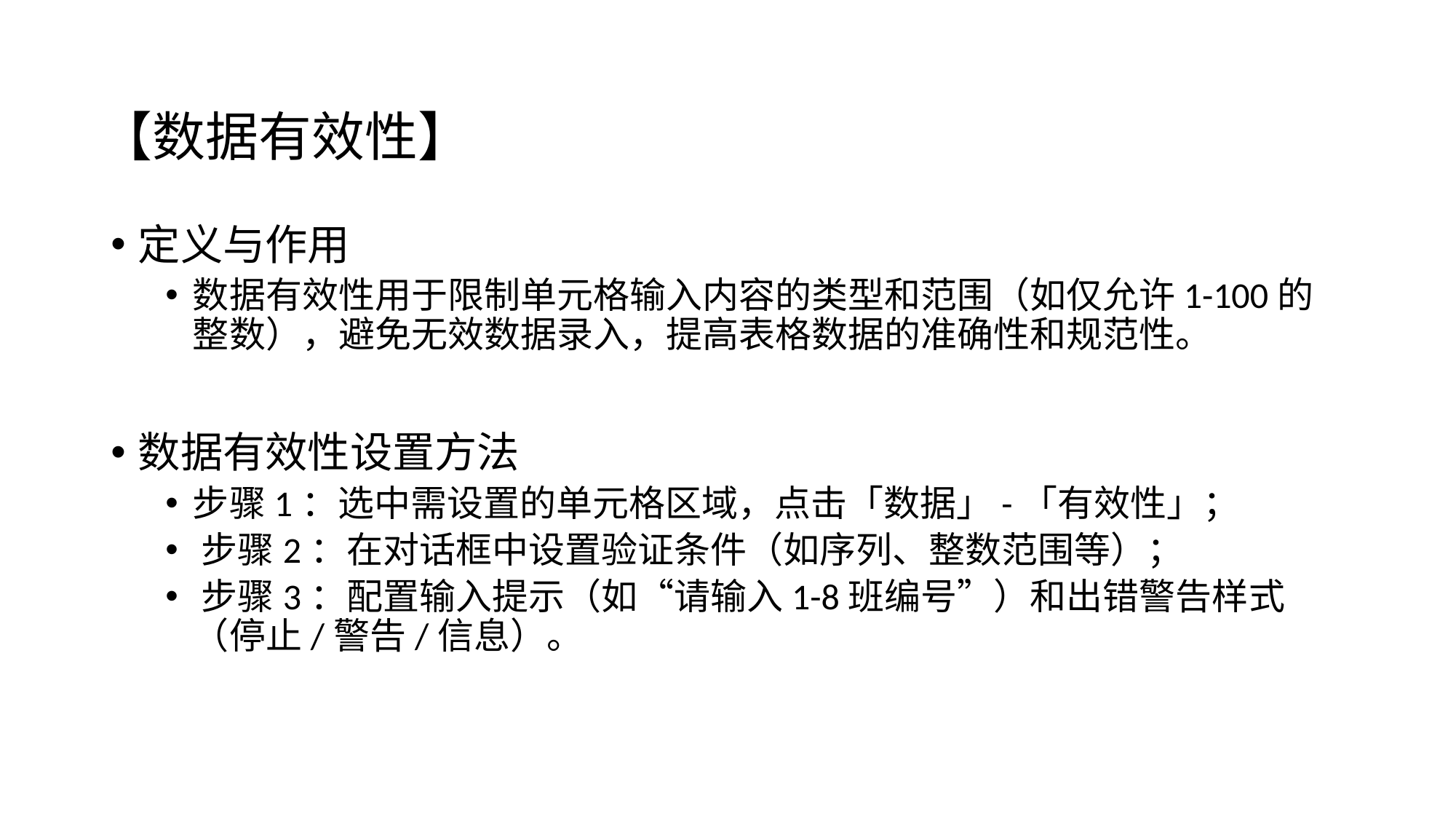

# 【数据有效性】
定义与作用
数据有效性用于限制单元格输入内容的类型和范围（如仅允许1-100的整数），避免无效数据录入，提高表格数据的准确性和规范性。‌‌

数据有效性设置方法
步骤1‌：选中需设置的单元格区域，点击「数据」-「有效性」；‌‌
‌步骤2‌：在对话框中设置验证条件（如序列、整数范围等）；‌‌
‌步骤3‌：配置输入提示（如“请输入1-8班编号”）和出错警告样式（停止/警告/信息）。‌‌